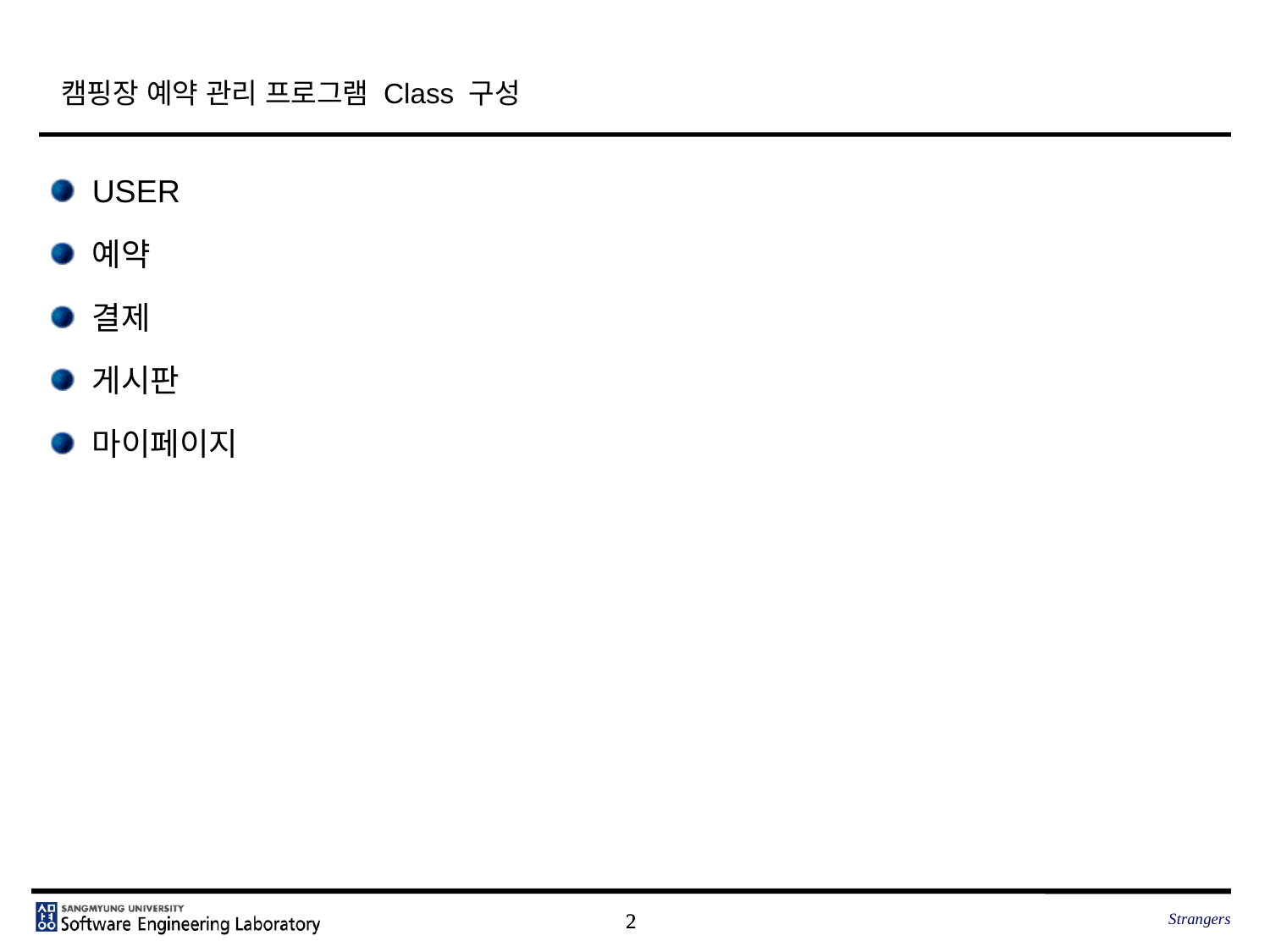

# 캠핑장 예약 관리 프로그램 Class 구성
USER
예약
결제
게시판
마이페이지
Strangers